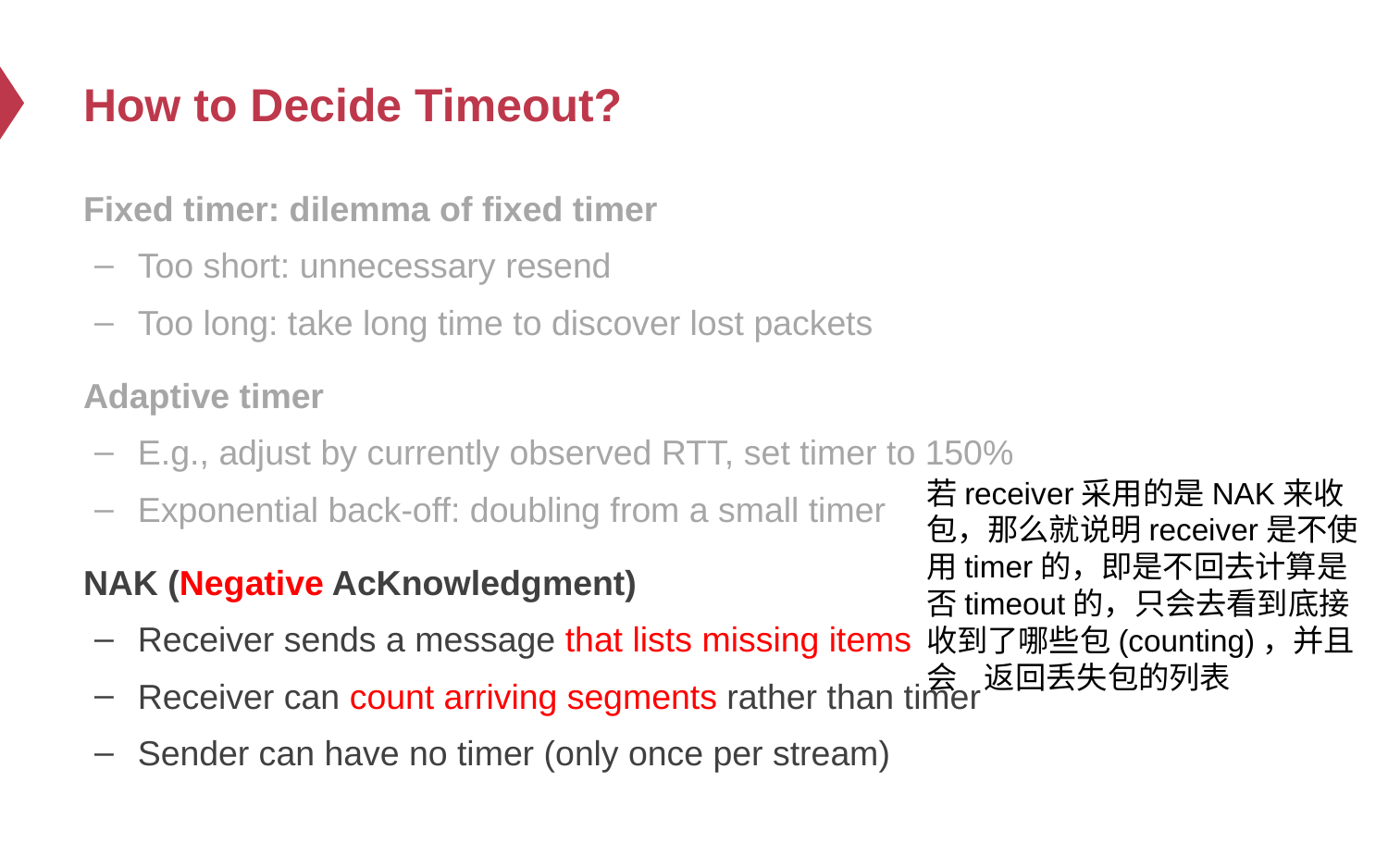

# How to Decide Timeout?
Fixed timer: dilemma of fixed timer
Too short: unnecessary resend
Too long: take long time to discover lost packets
Adaptive timer
E.g., adjust by currently observed RTT, set timer to 150%
Exponential back-off: doubling from a small timer
NAK (Negative AcKnowledgment)
Receiver sends a message that lists missing items
Receiver can count arriving segments rather than timer
Sender can have no timer (only once per stream)

若receiver采用的是NAK来收包，那么就说明receiver是不使用timer的，即是不回去计算是否timeout的，只会去看到底接收到了哪些包(counting)，并且会    返回丢失包的列表
5